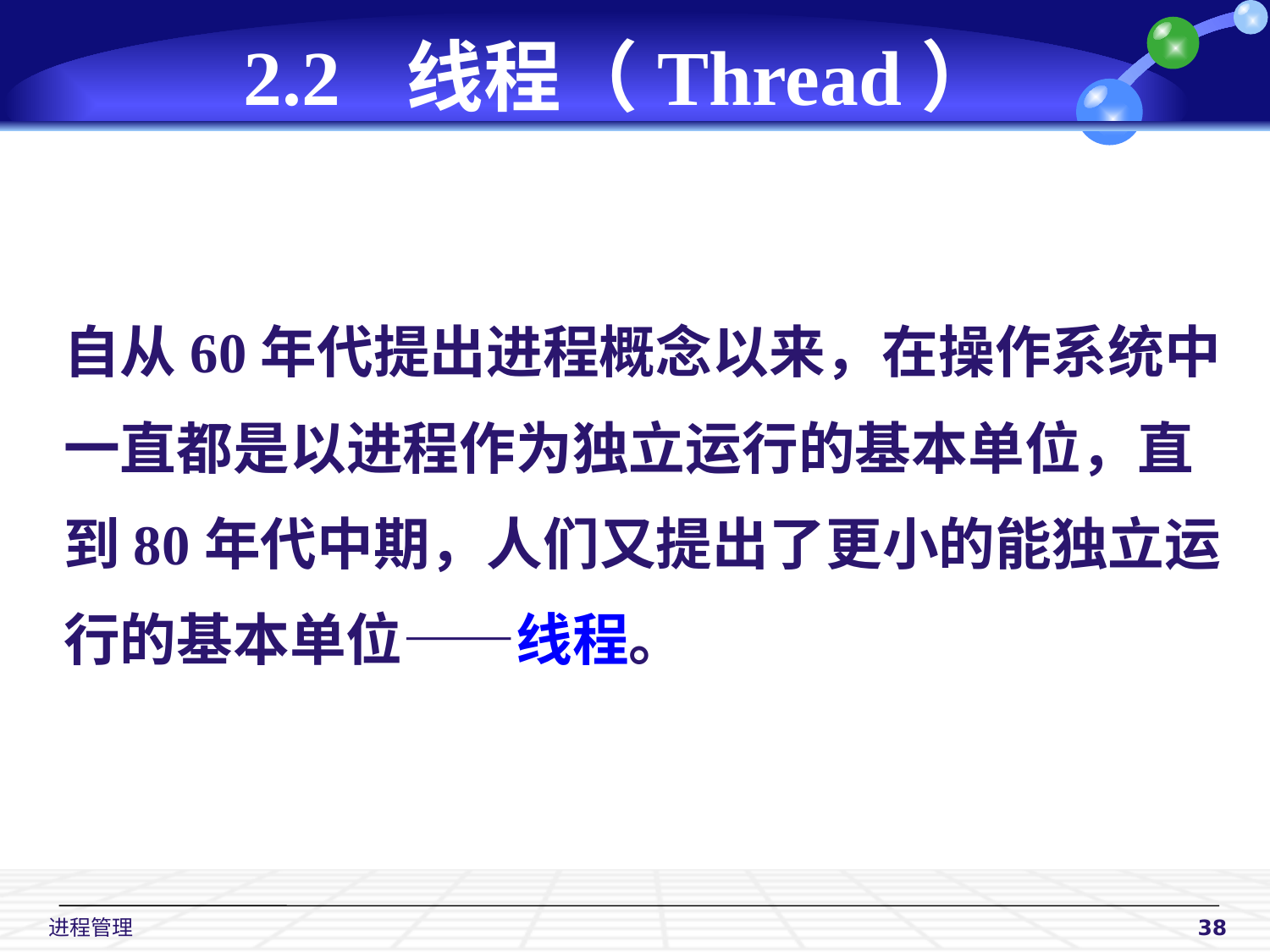

# 2.2 线程（Thread）
自从60年代提出进程概念以来，在操作系统中
一直都是以进程作为独立运行的基本单位，直
到80年代中期，人们又提出了更小的能独立运
行的基本单位——线程。
   进程管理
38